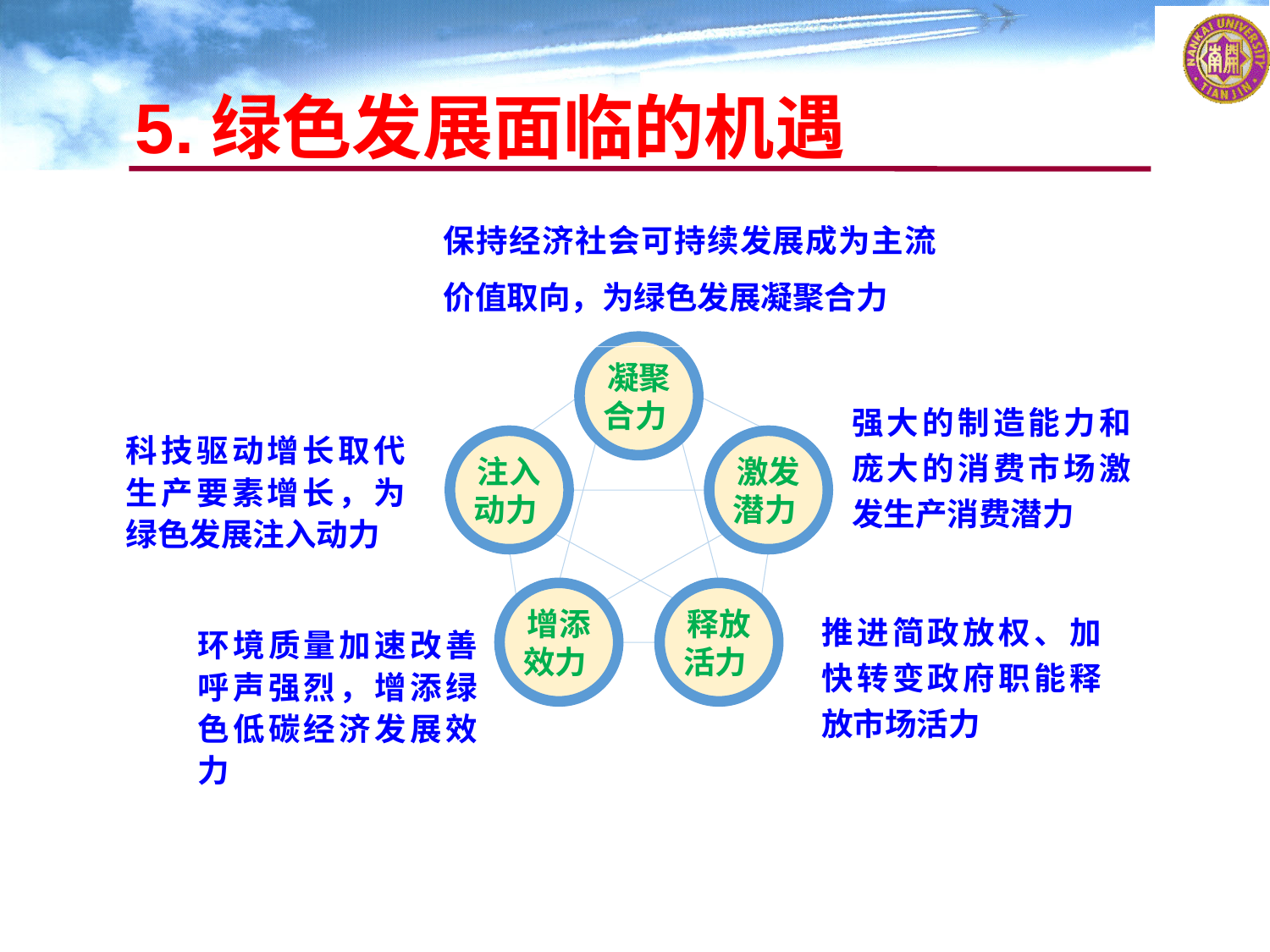

5.绿色发展面临的机遇
保持经济社会可持续发展成为主流价值取向，为绿色发展凝聚合力

凝聚合力

注入动力
激发潜力

增添效力
释放活力

强大的制造能力和庞大的消费市场激发生产消费潜力

科技驱动增长取代生产要素增长，为绿色发展注入动力

推进简政放权、加快转变政府职能释放市场活力

环境质量加速改善呼声强烈，增添绿色低碳经济发展效力